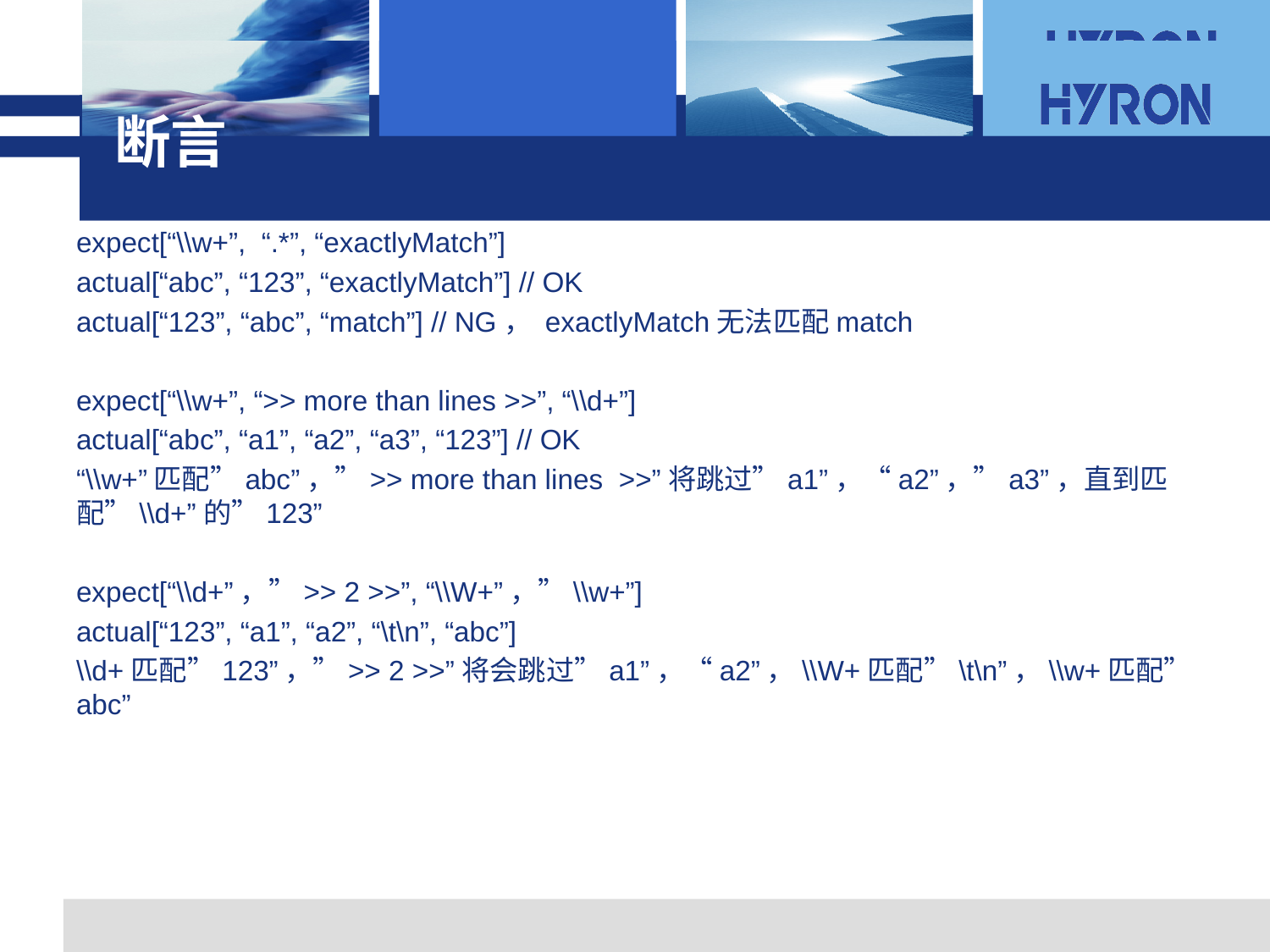

# 断言
expect[“\\w+”,  “.*”, “exactlyMatch”]
actual[“abc”, “123”, “exactlyMatch”] // OK
actual[“123”, “abc”, “match”] // NG， exactlyMatch无法匹配match

expect[“\\w+”, “>> more than lines >>”, “\\d+”]
actual[“abc”, “a1”, “a2”, “a3”, “123”] // OK
“\\w+”匹配”abc”，”>> more than lines  >>”将跳过”a1”，“a2”，”a3”，直到匹配”\\d+”的”123”

expect[“\\d+”，”>> 2 >>”, “\\W+”，”\\w+”]
actual[“123”, “a1”, “a2”, “\t\n”, “abc”]
\\d+匹配”123”，”>> 2 >>”将会跳过”a1”，“a2”，\\W+匹配”\t\n”，\\w+匹配”abc”